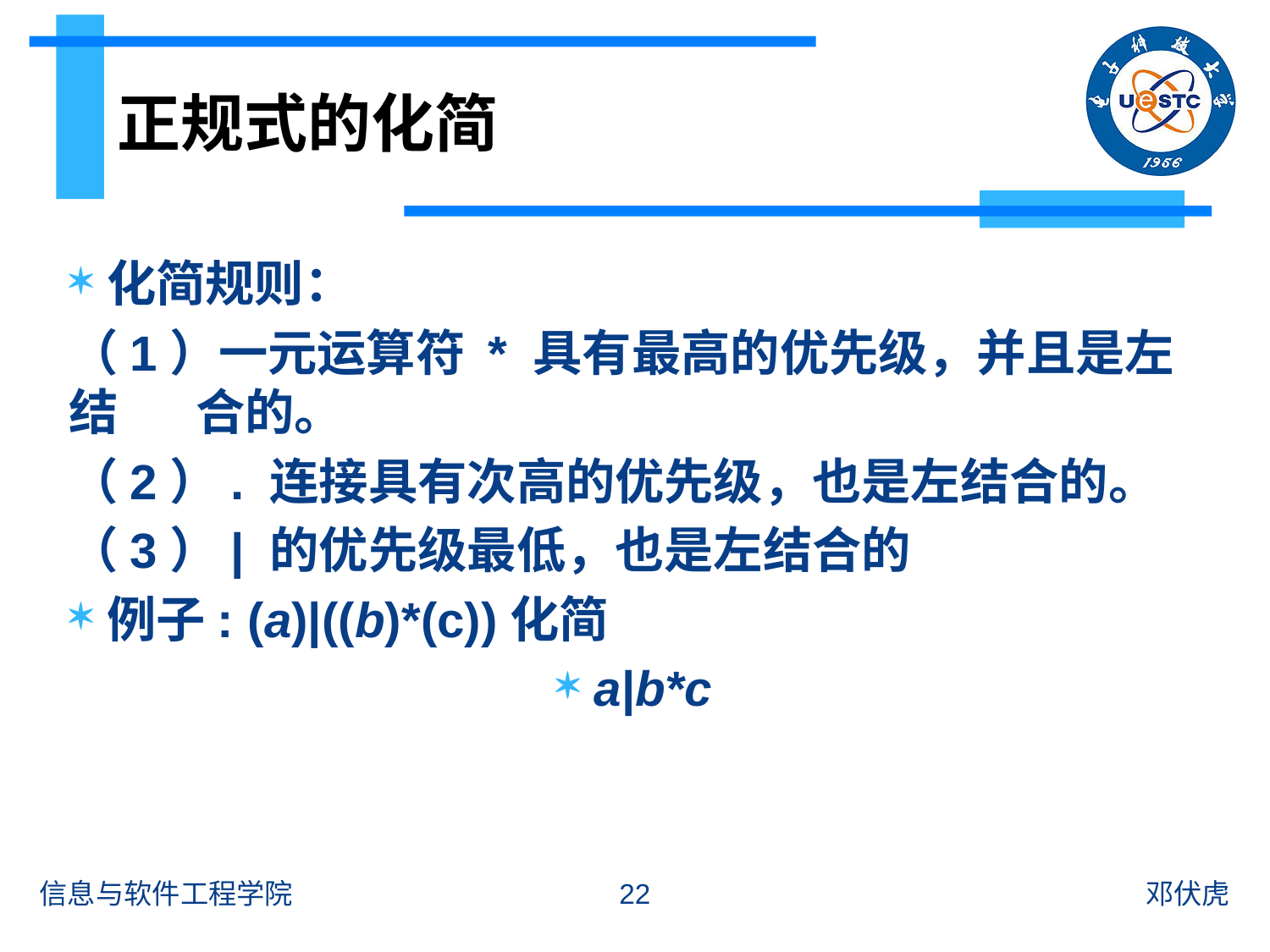

# 正规式的化简
化简规则：
（1）一元运算符 * 具有最高的优先级，并且是左结    	合的。
（2）. 连接具有次高的优先级，也是左结合的。
（3）| 的优先级最低，也是左结合的
例子: (a)|((b)*(c))化简
a|b*c

22
信息与软件工程学院
邓伏虎